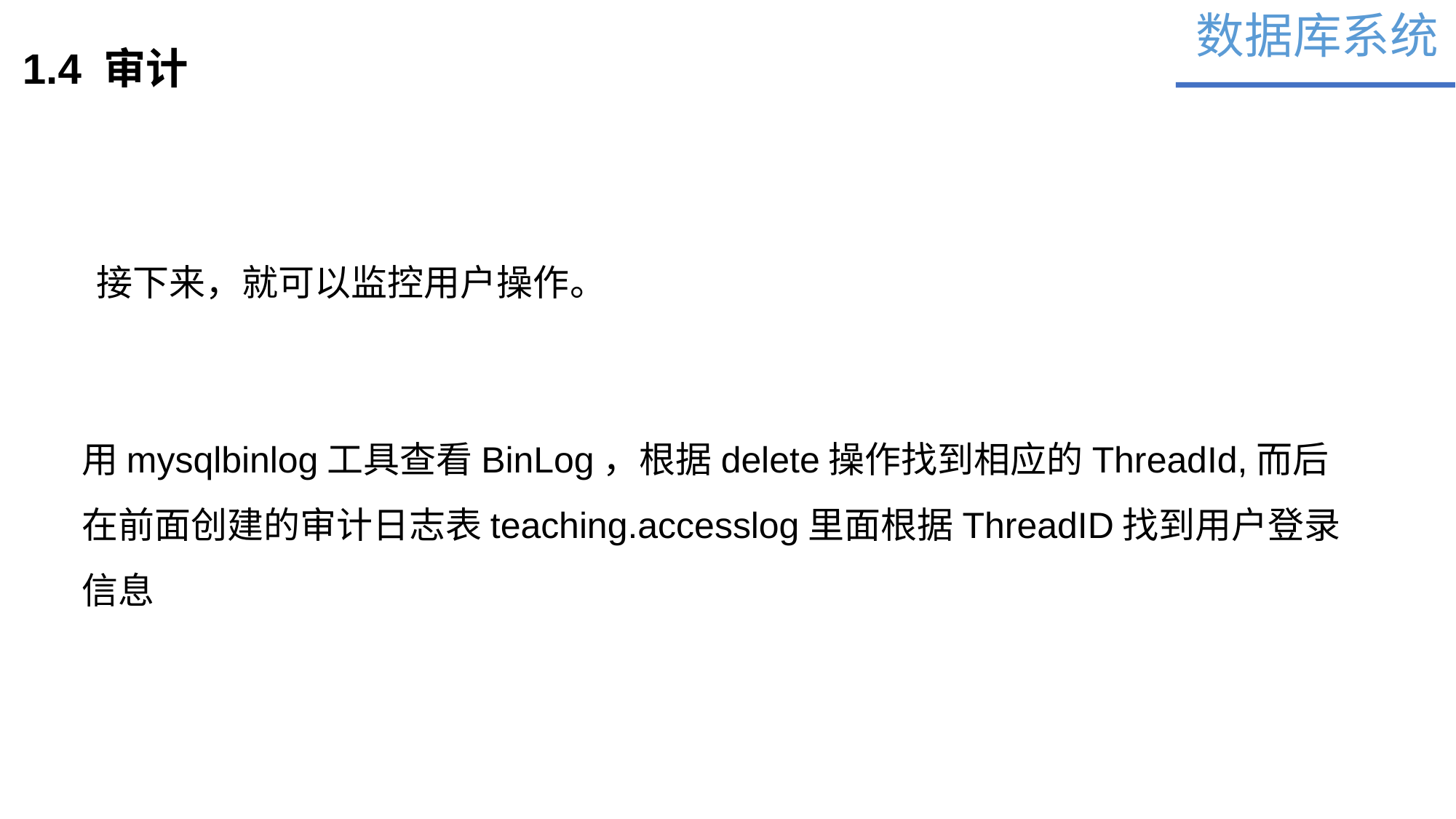

数据库系统
1.4 审计

接下来，就可以监控用户操作。
用mysqlbinlog工具查看BinLog，根据delete操作找到相应的ThreadId,而后在前面创建的审计日志表teaching.accesslog里面根据ThreadID找到用户登录信息